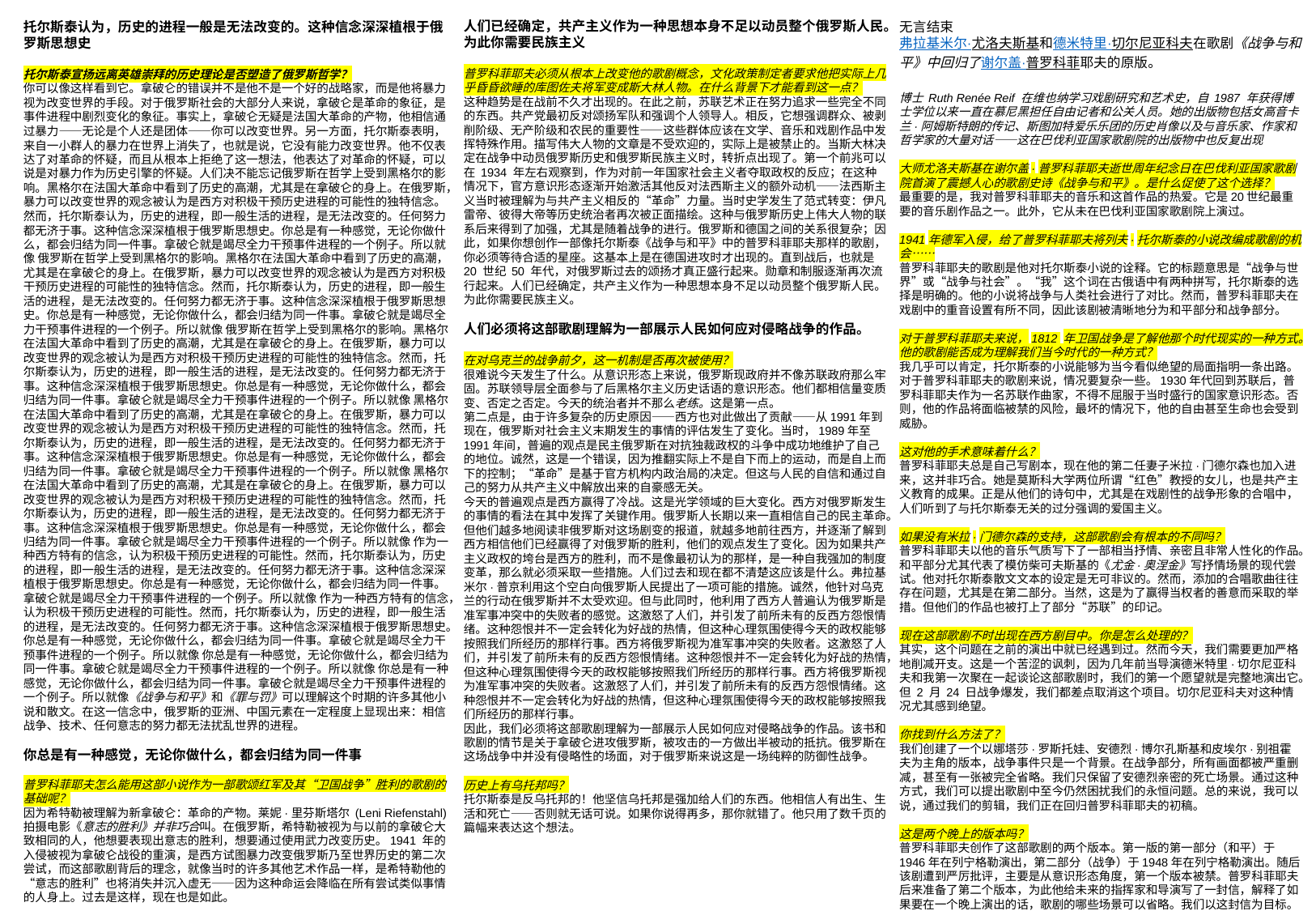

人们已经确定，共产主义作为一种思想本身不足以动员整个俄罗斯人民。为此你需要民族主义

普罗科菲耶夫必须从根本上改变他的歌剧概念，文化政策制定者要求他把实际上几乎昏昏欲睡的库图佐夫将军变成斯大林人物。在什么背景下才能看到这一点？
这种趋势是在战前不久才出现的。在此之前，苏联艺术正在努力追求一些完全不同的东西。共产党最初反对颂扬军队和强调个人领导人。相反，它想强调群众、被剥削阶级、无产阶级和农民的重要性——这些群体应该在文学、音乐和戏剧作品中发挥特殊作用。描写伟大人物的文章是不受欢迎的，实际上是被禁止的。当斯大林决定在战争中动员俄罗斯历史和俄罗斯民族主义时，转折点出现了。第一个前兆可以在 1934 年左右观察到，作为对前一年国家社会主义者夺取政权的反应；在这种情况下，官方意识形态逐渐开始激活其他反对法西斯主义的额外动机——法西斯主义当时被理解为与共产主义相反的“革命”力量。当时史学发生了范式转变：伊凡雷帝、彼得大帝等历史统治者再次被正面描绘。这种与俄罗斯历史上伟大人物的联系后来得到了加强，尤其是随着战争的进行。俄罗斯和德国之间的关系很复杂；因此，如果你想创作一部像托尔斯泰《战争与和平》中的普罗科菲耶夫那样的歌剧，你必须等待合适的星座。这基本上是在德国进攻时才出现的。直到战后，也就是 20 世纪 50 年代，对俄罗斯过去的颂扬才真正盛行起来。勋章和制服逐渐再次流行起来。人们已经确定，共产主义作为一种思想本身不足以动员整个俄罗斯人民。为此你需要民族主义。

人们必须将这部歌剧理解为一部展示人民如何应对侵略战争的作品。

在对乌克兰的战争前夕，这一机制是否再次被使用？
很难说今天发生了什么。从意识形态上来说，俄罗斯现政府并不像苏联政府那么牢固。苏联领导层全面参与了后黑格尔主义历史话语的意识形态。他们都相信量变质变、否定之否定。今天的统治者并不那么老练。这是第一点。
第二点是，由于许多复杂的历史原因——西方也对此做出了贡献——从1991年到现在，俄罗斯对社会主义末期发生的事情的评估发生了变化。当时，1989年至1991年间，普遍的观点是民主俄罗斯在对抗独裁政权的斗争中成功地维护了自己的地位。诚然，这是一个错误，因为推翻实际上不是自下而上的运动，而是自上而下的控制；“革命”是基于官方机构内政治局的决定。但这与人民的自信和通过自己的努力从共产主义中解放出来的自豪感无关。
今天的普遍观点是西方赢得了冷战。这是光学领域的巨大变化。西方对俄罗斯发生的事情的看法在其中发挥了关键作用。俄罗斯人长期以来一直相信自己的民主革命。但他们越多地阅读非俄罗斯对这场剧变的报道，就越多地前往西方，并逐渐了解到西方相信他们已经赢得了对俄罗斯的胜利，他们的观点发生了变化。因为如果共产主义政权的垮台是西方的胜利，而不是像最初认为的那样，是一种自我强加的制度变革，那么就必须采取一些措施。人们过去和现在都不清楚这应该是什么。弗拉基米尔·普京利用这个空白向俄罗斯人民提出了一项可能的措施。诚然，他针对乌克兰的行动在俄罗斯并不太受欢迎。但与此同时，他利用了西方人普遍认为俄罗斯是准军事冲突中的失败者的感觉。这激怒了人们，并引发了前所未有的反西方怨恨情绪。这种怨恨并不一定会转化为好战的热情，但这种心理氛围使得今天的政权能够按照我们所经历的那样行事。西方将俄罗斯视为准军事冲突的失败者。这激怒了人们，并引发了前所未有的反西方怨恨情绪。这种怨恨并不一定会转化为好战的热情，但这种心理氛围使得今天的政权能够按照我们所经历的那样行事。西方将俄罗斯视为准军事冲突的失败者。这激怒了人们，并引发了前所未有的反西方怨恨情绪。这种怨恨并不一定会转化为好战的热情，但这种心理氛围使得今天的政权能够按照我们所经历的那样行事。
因此，我们必须将这部歌剧理解为一部展示人民如何应对侵略战争的作品。该书和歌剧的情节是关于拿破仑进攻俄罗斯，被攻击的一方做出半被动的抵抗。俄罗斯在这场战争中并没有侵略性的场面，对于俄罗斯来说这是一场纯粹的防御性战争。

历史上有乌托邦吗？
托尔斯泰是反乌托邦的！他坚信乌托邦是强加给人们的东西。他相信人有出生、生活和死亡——否则就无话可说。如果你说得再多，那你就错了。他只用了数千页的篇幅来表达这个想法。

托尔斯泰认为，历史的进程一般是无法改变的。这种信念深深植根于俄罗斯思想史

托尔斯泰宣扬远离英雄崇拜的历史理论是否塑造了俄罗斯哲学？
你可以像这样看到它。拿破仑的错误并不是他不是一个好的战略家，而是他将暴力视为改变世界的手段。对于俄罗斯社会的大部分人来说，拿破仑是革命的象征，是事件进程中剧烈变化的象征。事实上，拿破仑无疑是法国大革命的产物，他相信通过暴力——无论是个人还是团体——你可以改变世界。另一方面，托尔斯泰表明，来自一小群人的暴力在世界上消失了，也就是说，它没有能力改变世界。他不仅表达了对革命的怀疑，而且从根本上拒绝了这一想法，他表达了对革命的怀疑，可以说是对暴力作为历史引擎的怀疑。人们决不能忘记俄罗斯在哲学上受到黑格尔的影响。黑格尔在法国大革命中看到了历史的高潮，尤其是在拿破仑的身上。在俄罗斯，暴力可以改变世界的观念被认为是西方对积极干预历史进程的可能性的独特信念。然而，托尔斯泰认为，历史的进程，即一般生活的进程，是无法改变的。任何努力都无济于事。这种信念深深植根于俄罗斯思想史。你总是有一种感觉，无论你做什么，都会归结为同一件事。拿破仑就是竭尽全力干预事件进程的一个例子。所以就像 俄罗斯在哲学上受到黑格尔的影响。黑格尔在法国大革命中看到了历史的高潮，尤其是在拿破仑的身上。在俄罗斯，暴力可以改变世界的观念被认为是西方对积极干预历史进程的可能性的独特信念。然而，托尔斯泰认为，历史的进程，即一般生活的进程，是无法改变的。任何努力都无济于事。这种信念深深植根于俄罗斯思想史。你总是有一种感觉，无论你做什么，都会归结为同一件事。拿破仑就是竭尽全力干预事件进程的一个例子。所以就像 俄罗斯在哲学上受到黑格尔的影响。黑格尔在法国大革命中看到了历史的高潮，尤其是在拿破仑的身上。在俄罗斯，暴力可以改变世界的观念被认为是西方对积极干预历史进程的可能性的独特信念。然而，托尔斯泰认为，历史的进程，即一般生活的进程，是无法改变的。任何努力都无济于事。这种信念深深植根于俄罗斯思想史。你总是有一种感觉，无论你做什么，都会归结为同一件事。拿破仑就是竭尽全力干预事件进程的一个例子。所以就像 黑格尔在法国大革命中看到了历史的高潮，尤其是在拿破仑的身上。在俄罗斯，暴力可以改变世界的观念被认为是西方对积极干预历史进程的可能性的独特信念。然而，托尔斯泰认为，历史的进程，即一般生活的进程，是无法改变的。任何努力都无济于事。这种信念深深植根于俄罗斯思想史。你总是有一种感觉，无论你做什么，都会归结为同一件事。拿破仑就是竭尽全力干预事件进程的一个例子。所以就像 黑格尔在法国大革命中看到了历史的高潮，尤其是在拿破仑的身上。在俄罗斯，暴力可以改变世界的观念被认为是西方对积极干预历史进程的可能性的独特信念。然而，托尔斯泰认为，历史的进程，即一般生活的进程，是无法改变的。任何努力都无济于事。这种信念深深植根于俄罗斯思想史。你总是有一种感觉，无论你做什么，都会归结为同一件事。拿破仑就是竭尽全力干预事件进程的一个例子。所以就像 作为一种西方特有的信念，认为积极干预历史进程的可能性。然而，托尔斯泰认为，历史的进程，即一般生活的进程，是无法改变的。任何努力都无济于事。这种信念深深植根于俄罗斯思想史。你总是有一种感觉，无论你做什么，都会归结为同一件事。拿破仑就是竭尽全力干预事件进程的一个例子。所以就像 作为一种西方特有的信念，认为积极干预历史进程的可能性。然而，托尔斯泰认为，历史的进程，即一般生活的进程，是无法改变的。任何努力都无济于事。这种信念深深植根于俄罗斯思想史。你总是有一种感觉，无论你做什么，都会归结为同一件事。拿破仑就是竭尽全力干预事件进程的一个例子。所以就像 你总是有一种感觉，无论你做什么，都会归结为同一件事。拿破仑就是竭尽全力干预事件进程的一个例子。所以就像 你总是有一种感觉，无论你做什么，都会归结为同一件事。拿破仑就是竭尽全力干预事件进程的一个例子。所以就像《战争与和平》和《罪与罚》可以理解这个时期的许多其他小说和散文。在这一信念中，俄罗斯的亚洲、中国元素在一定程度上显现出来：相信战争、技术、任何意志的努力都无法扰乱世界的进程。

你总是有一种感觉，无论你做什么，都会归结为同一件事

普罗科菲耶夫怎么能用这部小说作为一部歌颂红军及其“卫国战争”胜利的歌剧的基础呢？
因为希特勒被理解为新拿破仑：革命的产物。莱妮·里芬斯塔尔 (Leni Riefenstahl) 拍摄电影《意志的胜利》并非巧合叫。在俄罗斯，希特勒被视为与以前的拿破仑大致相同的人，他想要表现出意志的胜利，想要通过使用武力改变历史。1941 年的入侵被视为拿破仑战役的重演，是西方试图暴力改变俄罗斯乃至世界历史的第二次尝试，而这部歌剧背后的理念，就像当时的许多其他艺术作品一样，是希特勒他的“意志的胜利”也将消失并沉入虚无——因为这种命运会降临在所有尝试类似事情的人身上。过去是这样，现在也是如此。

无言结束
弗拉基米尔·尤洛夫斯基和德米特里·切尔尼亚科夫在歌剧《战争与和平》中回归了谢尔盖·普罗科菲耶夫的原版。

博士 Ruth Renée Reif 在维也纳学习戏剧研究和艺术史，自 1987 年获得博士学位以来一直在慕尼黑担任自由记者和公关人员。她的出版物包括女高音卡兰·阿姆斯特朗的传记、斯图加特爱乐乐团的历史肖像以及与音乐家、作家和哲学家的大量对话——这在巴伐利亚国家歌剧院的出版物中也反复出现

大师尤洛夫斯基在谢尔盖·普罗科菲耶夫逝世周年纪念日在巴伐利亚国家歌剧院首演了震撼人心的歌剧史诗《战争与和平》。是什么促使了这个选择？
最重要的是，我对普罗科菲耶夫的音乐和这首作品的热爱。它是20世纪最重要的音乐剧作品之一。此外，它从未在巴伐利亚国家歌剧院上演过。

1941年德军入侵，给了普罗科菲耶夫将列夫·托尔斯泰的小说改编成歌剧的机会……
普罗科菲耶夫的歌剧是他对托尔斯泰小说的诠释。它的标题意思是“战争与世界”或“战争与社会”。“我”这个词在古俄语中有两种拼写，托尔斯泰的选择是明确的。他的小说将战争与人类社会进行了对比。然而，普罗科菲耶夫在戏剧中的重音设置有所不同，因此该剧被清晰地分为和平部分和战争部分。

对于普罗科菲耶夫来说，1812 年卫国战争是了解他那个时代现实的一种方式。他的歌剧能否成为理解我们当今时代的一种方式？
我几乎可以肯定，托尔斯泰的小说能够为当今看似绝望的局面指明一条出路。对于普罗科菲耶夫的歌剧来说，情况要复杂一些。1930年代回到苏联后，普罗科菲耶夫作为一名苏联作曲家，不得不屈服于当时盛行的国家意识形态。否则，他的作品将面临被禁的风险，最坏的情况下，他的自由甚至生命也会受到威胁。

这对他的手术意味着什么？
普罗科菲耶夫总是自己写剧本，现在他的第二任妻子米拉·门德尔森也加入进来，这并非巧合。她是莫斯科大学两位所谓“红色”教授的女儿，也是共产主义教育的成果。正是从他们的诗句中，尤其是在戏剧性的战争形象的合唱中，人们听到了与托尔斯泰无关的过分强调的爱国主义。

如果没有米拉·门德尔森的支持，这部歌剧会有根本的不同吗？
普罗科菲耶夫以他的音乐气质写下了一部相当抒情、亲密且非常人性化的作品。和平部分尤其代表了模仿柴可夫斯基的《尤金·奥涅金》写抒情场景的现代尝试。他对托尔斯泰散文文本的设定是无可非议的。然而，添加的合唱歌曲往往存在问题，尤其是在第二部分。当然，这是为了赢得当权者的善意而采取的举措。但他们的作品也被打上了部分“苏联”的印记。

现在这部歌剧不时出现在西方剧目中。你是怎么处理的？
其实，这个问题在之前的演出中就已经遇到过。然而今天，我们需要更加严格地削减开支。这是一个苦涩的讽刺，因为几年前当导演德米特里·切尔尼亚科夫和我第一次聚在一起谈论这部歌剧时，我们的第一个愿望就是完整地演出它。但 2 月 24 日战争爆发，我们都差点取消这个项目。切尔尼亚科夫对这种情况尤其感到绝望。

你找到什么方法了？
我们创建了一个以娜塔莎·罗斯托娃、安德烈·博尔孔斯基和皮埃尔·别祖霍夫为主角的版本，战争事件只是一个背景。在战争部分，所有画面都被严重删减，甚至有一张被完全省略。我们只保留了安德烈亲密的死亡场景。通过这种方式，我们可以提出歌剧中至今仍然困扰我们的永恒问题。总的来说，我可以说，通过我们的剪辑，我们正在回归普罗科菲耶夫的初稿。

这是两个晚上的版本吗？
普罗科菲耶夫创作了这部歌剧的两个版本。第一版的第一部分（和平）于1946年在列宁格勒演出，第二部分（战争）于1948年在列宁格勒演出。随后该剧遭到严厉批评，主要是从意识形态角度，第一个版本被禁。普罗科菲耶夫后来准备了第二个版本，为此他给未来的指挥家和导演写了一封信，解释了如果要在一个晚上演出的话，歌剧的哪些场景可以省略。我们以这封信为目标。